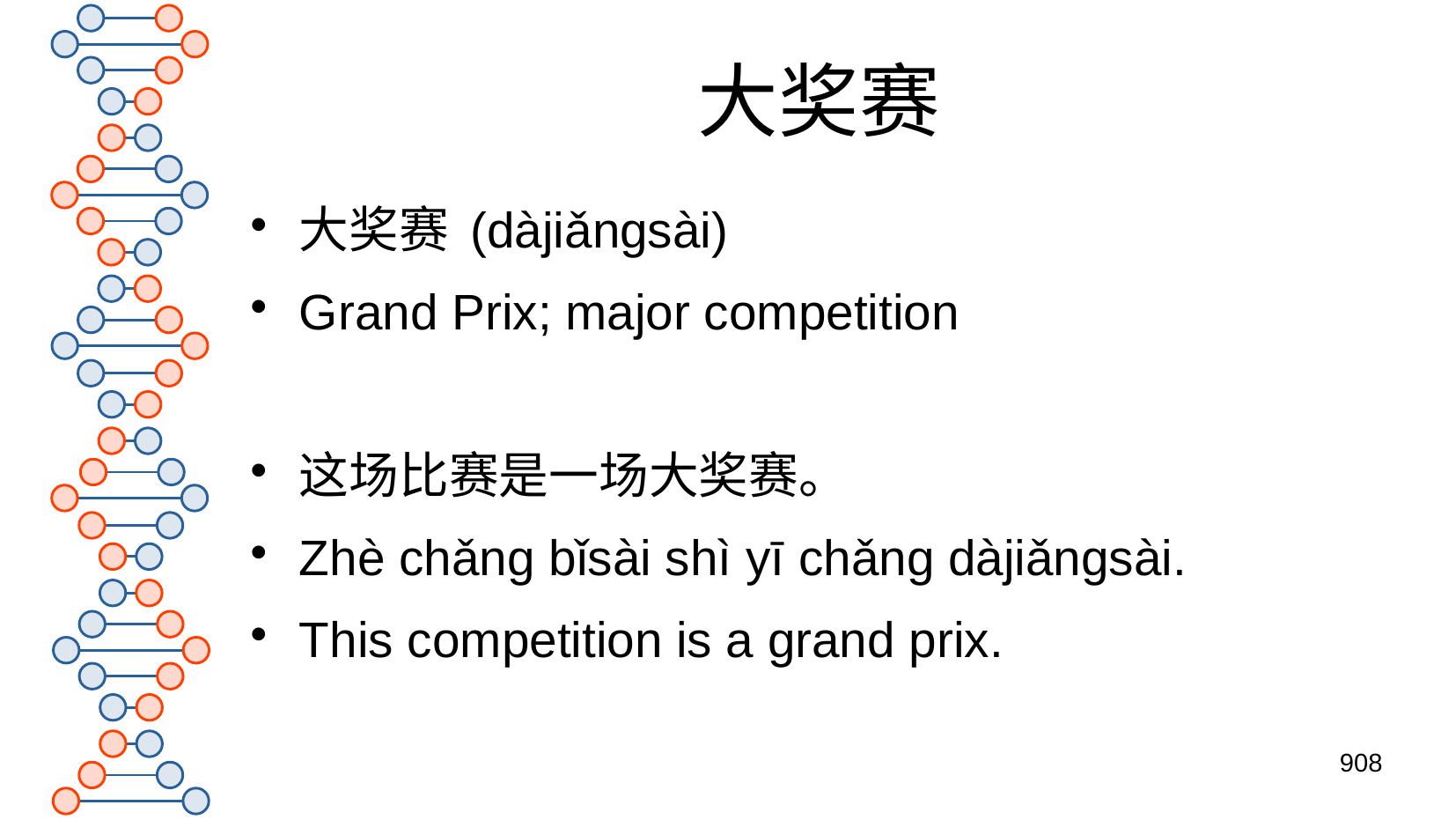

# 大奖赛
大奖赛 (dàjiǎngsài)
Grand Prix; major competition

这场比赛是一场大奖赛。
Zhè chǎng bǐsài shì yī chǎng dàjiǎngsài.
This competition is a grand prix.

908